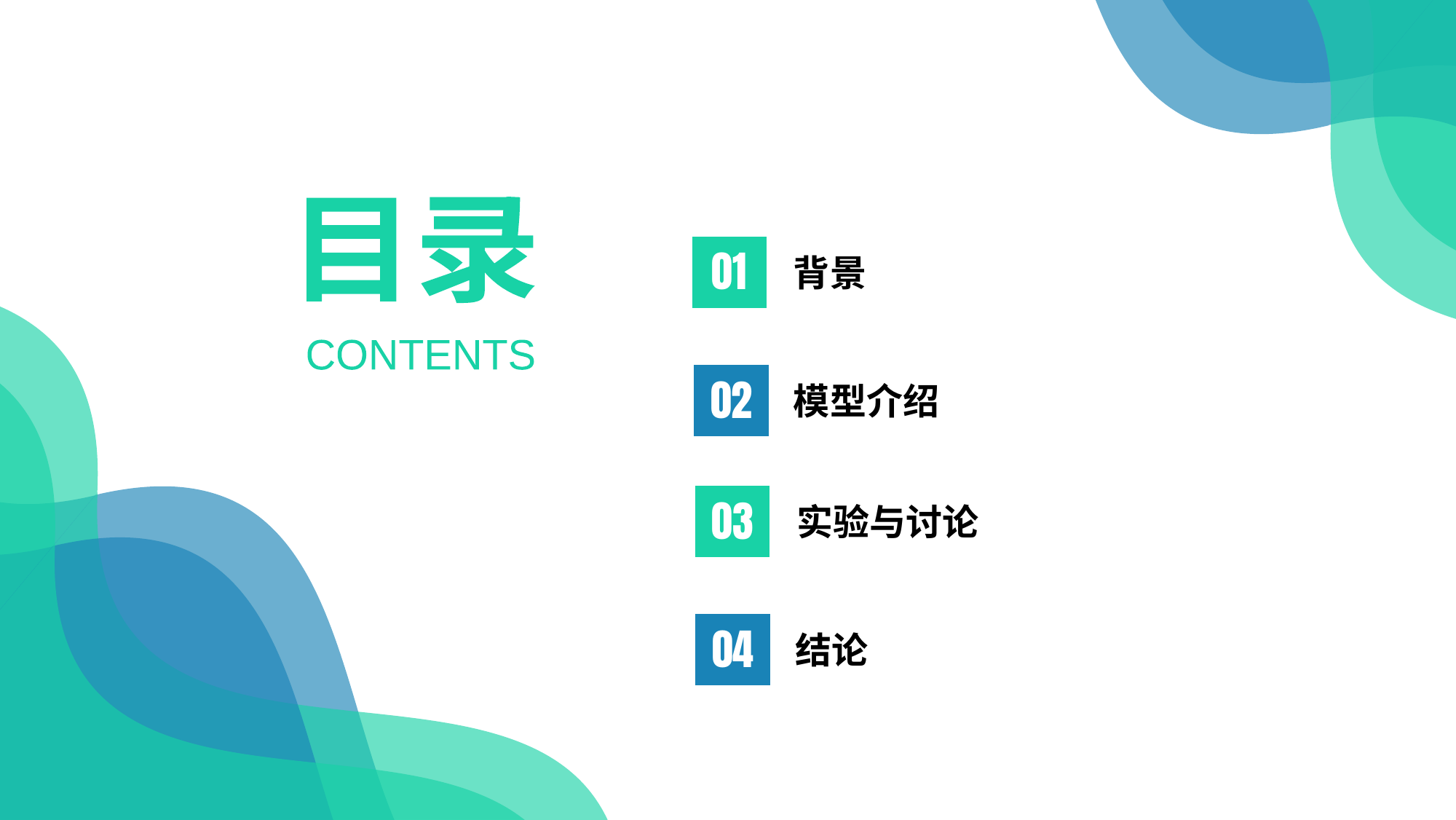

目录

01
背景

CONTENTS

02
模型介绍

03
实验与讨论

04
结论